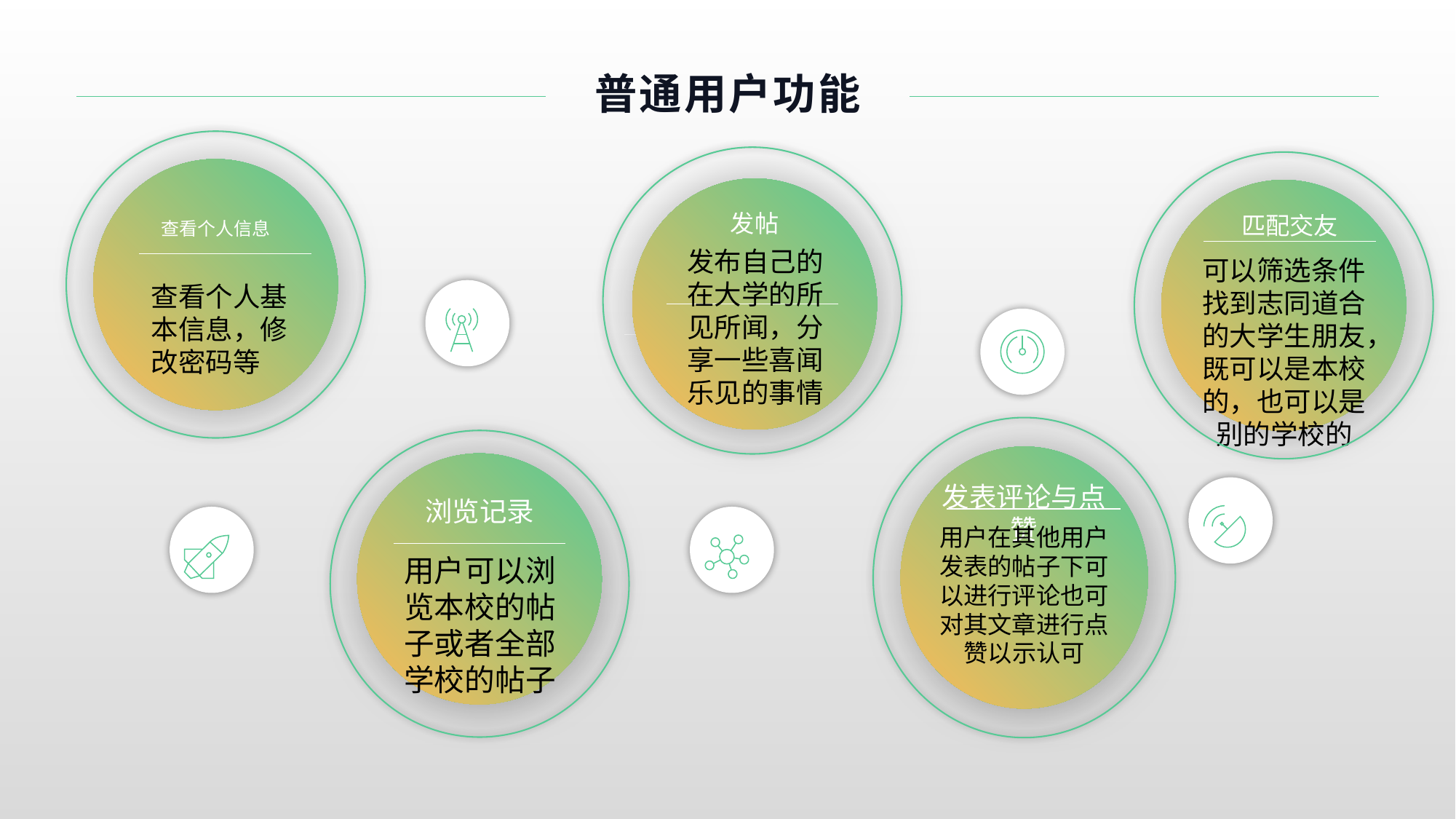

普通用户功能

查看个人信息

发帖

匹配交友
可以筛选条件找到志同道合的大学生朋友，既可以是本校的，也可以是别的学校的
发布自己的在大学的所见所闻，分享一些喜闻乐见的事情
查看个人基本信息，修改密码等

Lorem ipsum dolor sit amet, consectetuer adipiscing elit. Maecenas

发表评论与点赞
用户在其他用户发表的帖子下可以进行评论也可对其文章进行点赞以示认可

浏览记录
用户可以浏览本校的帖子或者全部学校的帖子

TITLE HERE

Lorem ipsum dolor sit amet, consectetuer adipiscing elit. Maecenas